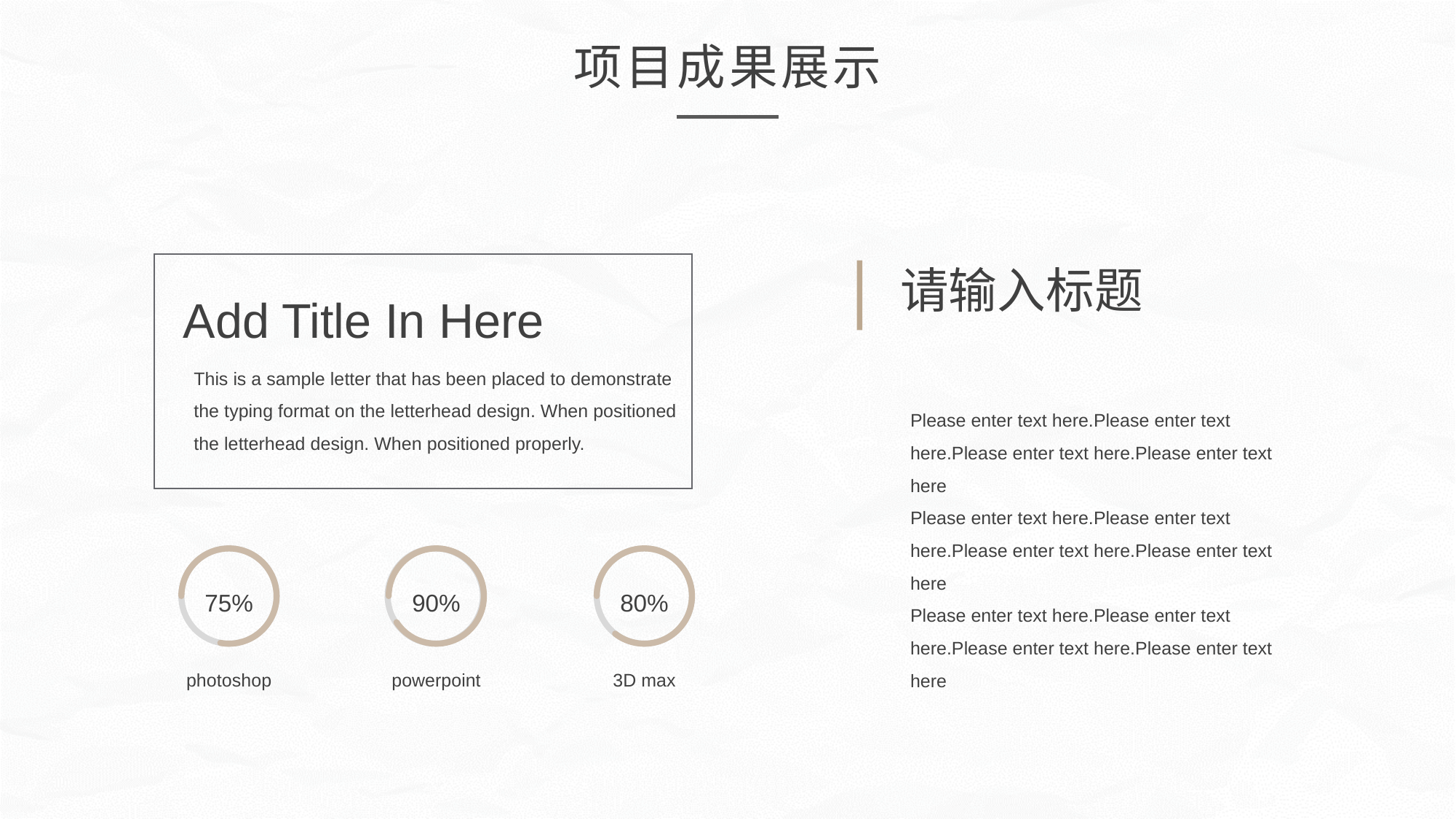

项目成果展示

请输入标题

Add Title In Here
This is a sample letter that has been placed to demonstrate the typing format on the letterhead design. When positioned the letterhead design. When positioned properly.
Please enter text here.Please enter text here.Please enter text here.Please enter text here
Please enter text here.Please enter text here.Please enter text here.Please enter text here

75%
photoshop

80%
3D max

90%
powerpoint
Please enter text here.Please enter text here.Please enter text here.Please enter text here